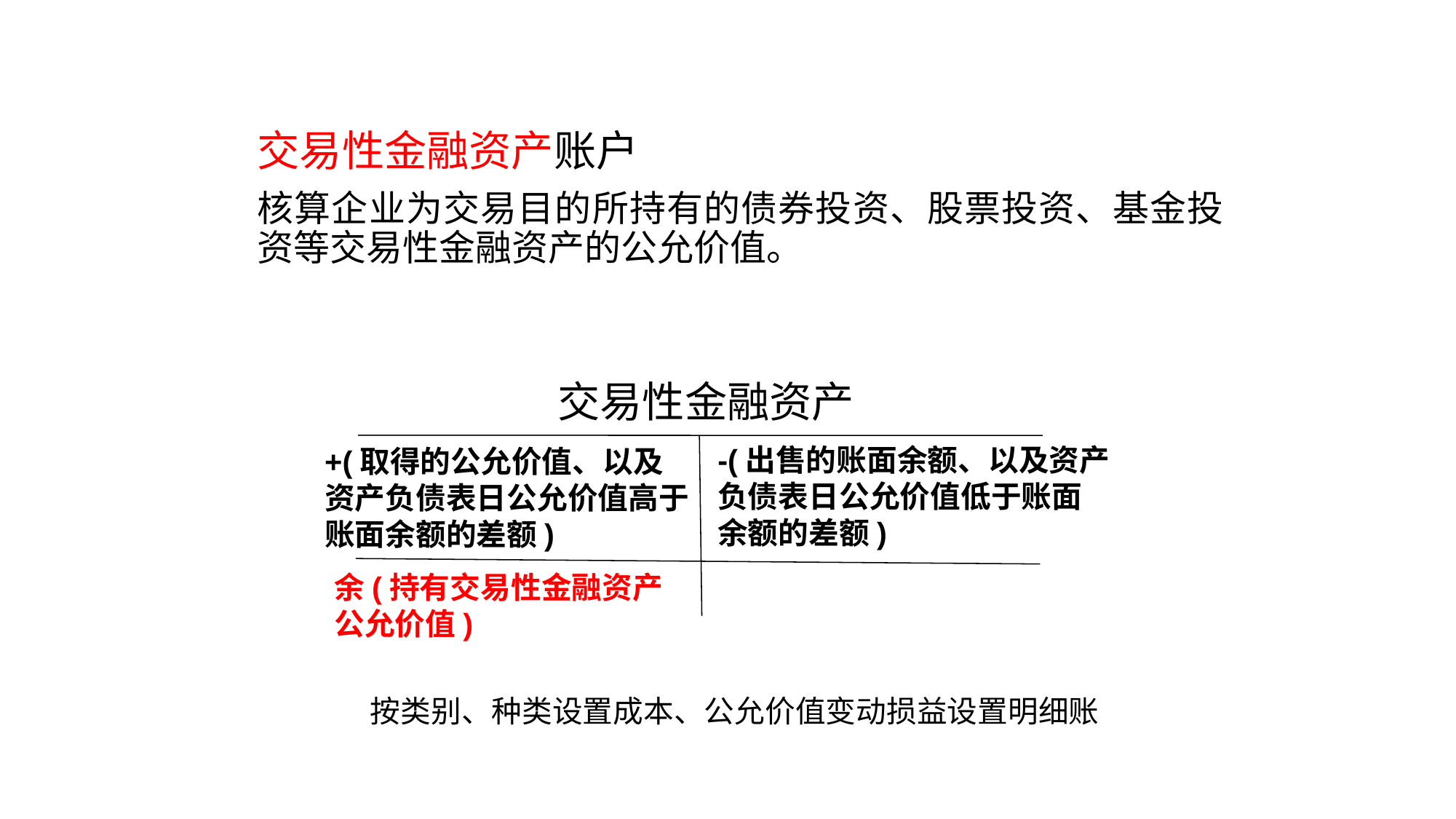

交易性金融资产账户
核算企业为交易目的所持有的债券投资、股票投资、基金投资等交易性金融资产的公允价值。
交易性金融资产

-(出售的账面余额、以及资产负债表日公允价值低于账面余额的差额)
+(取得的公允价值、以及资产负债表日公允价值高于账面余额的差额)

余(持有交易性金融资产公允价值)
按类别、种类设置成本、公允价值变动损益设置明细账